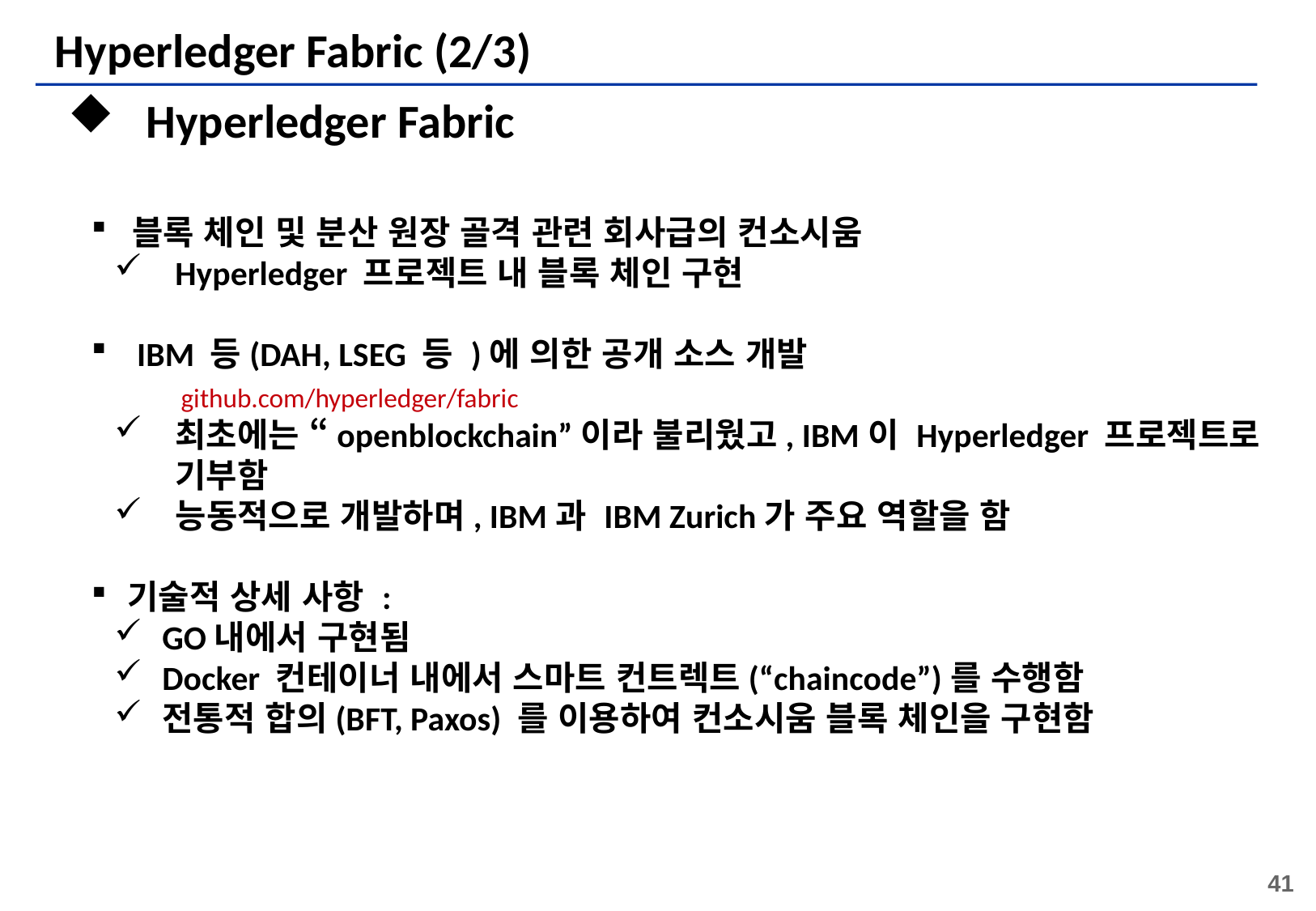

# Hyperledger Fabric (2/3)
 Hyperledger Fabric

 블록 체인 및 분산 원장 골격 관련 회사급의 컨소시움
Hyperledger 프로젝트 내 블록 체인 구현

IBM 등(DAH, LSEG 등 )에 의한 공개 소스 개발

최초에는 “openblockchain”이라 불리웠고, IBM이 Hyperledger 프로젝트로 기부함
능동적으로 개발하며, IBM과 IBM Zurich가 주요 역할을 함

기술적 상세 사항 :
GO내에서 구현됨
Docker 컨테이너 내에서 스마트 컨트렉트(“chaincode”)를 수행함
전통적 합의(BFT, Paxos) 를 이용하여 컨소시움 블록 체인을 구현함

github.com/hyperledger/fabric